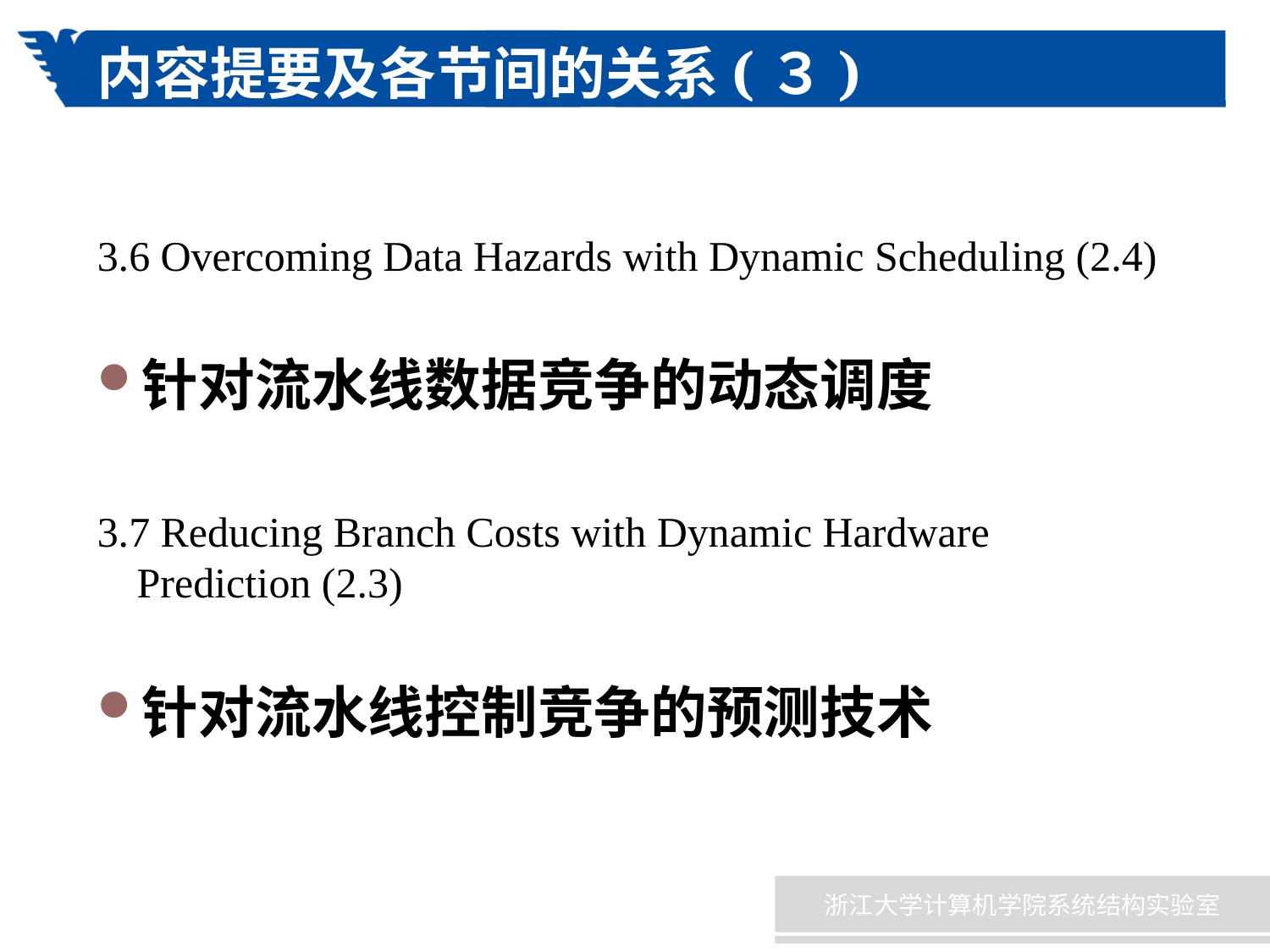

# 内容提要及各节间的关系(３)
3.6 Overcoming Data Hazards with Dynamic Scheduling (2.4)

针对流水线数据竞争的动态调度

3.7 Reducing Branch Costs with Dynamic Hardware Prediction (2.3)

针对流水线控制竞争的预测技术